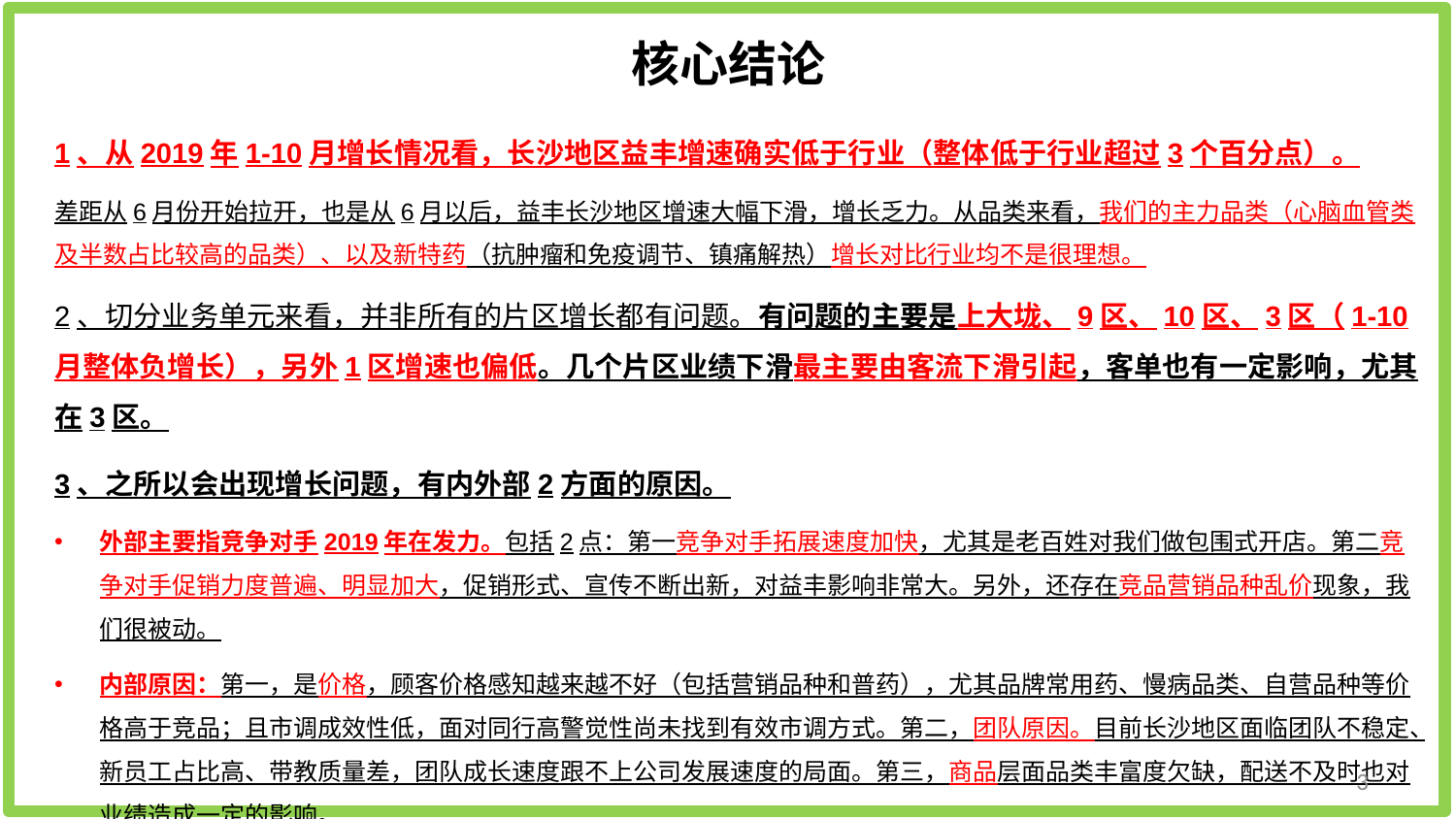

核心结论
1、从2019年1-10月增长情况看，长沙地区益丰增速确实低于行业（整体低于行业超过3个百分点）。
差距从6月份开始拉开，也是从6月以后，益丰长沙地区增速大幅下滑，增长乏力。从品类来看，我们的主力品类（心脑血管类及半数占比较高的品类）、以及新特药（抗肿瘤和免疫调节、镇痛解热）增长对比行业均不是很理想。
2、切分业务单元来看，并非所有的片区增长都有问题。有问题的主要是上大垅、9区、10区、3区（1-10月整体负增长），另外1区增速也偏低。几个片区业绩下滑最主要由客流下滑引起，客单也有一定影响，尤其在3区。

3、之所以会出现增长问题，有内外部2方面的原因。
外部主要指竞争对手2019年在发力。包括2点：第一竞争对手拓展速度加快，尤其是老百姓对我们做包围式开店。第二竞争对手促销力度普遍、明显加大，促销形式、宣传不断出新，对益丰影响非常大。另外，还存在竞品营销品种乱价现象，我们很被动。
内部原因：第一，是价格，顾客价格感知越来越不好（包括营销品种和普药），尤其品牌常用药、慢病品类、自营品种等价格高于竞品；且市调成效性低，面对同行高警觉性尚未找到有效市调方式。第二，团队原因。目前长沙地区面临团队不稳定、新员工占比高、带教质量差，团队成长速度跟不上公司发展速度的局面。第三，商品层面品类丰富度欠缺，配送不及时也对业绩造成一定的影响。
3